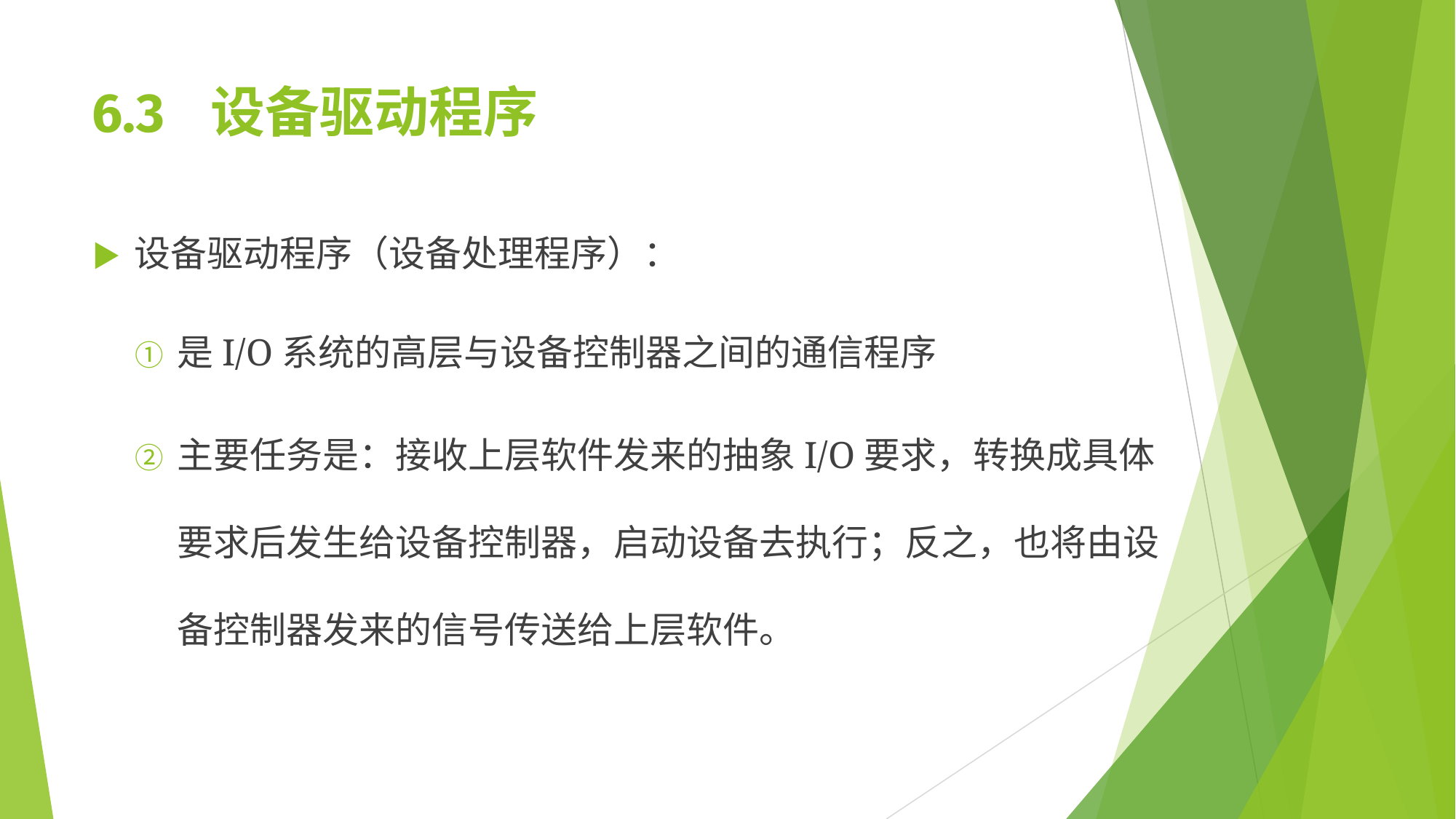

# 6.3	设备驱动程序
▶	设备驱动程序（设备处理程序）：

① 是I/O系统的高层与设备控制器之间的通信程序
② 主要任务是：接收上层软件发来的抽象I/O要求，转换成具体 要求后发生给设备控制器，启动设备去执行；反之，也将由设 备控制器发来的信号传送给上层软件。